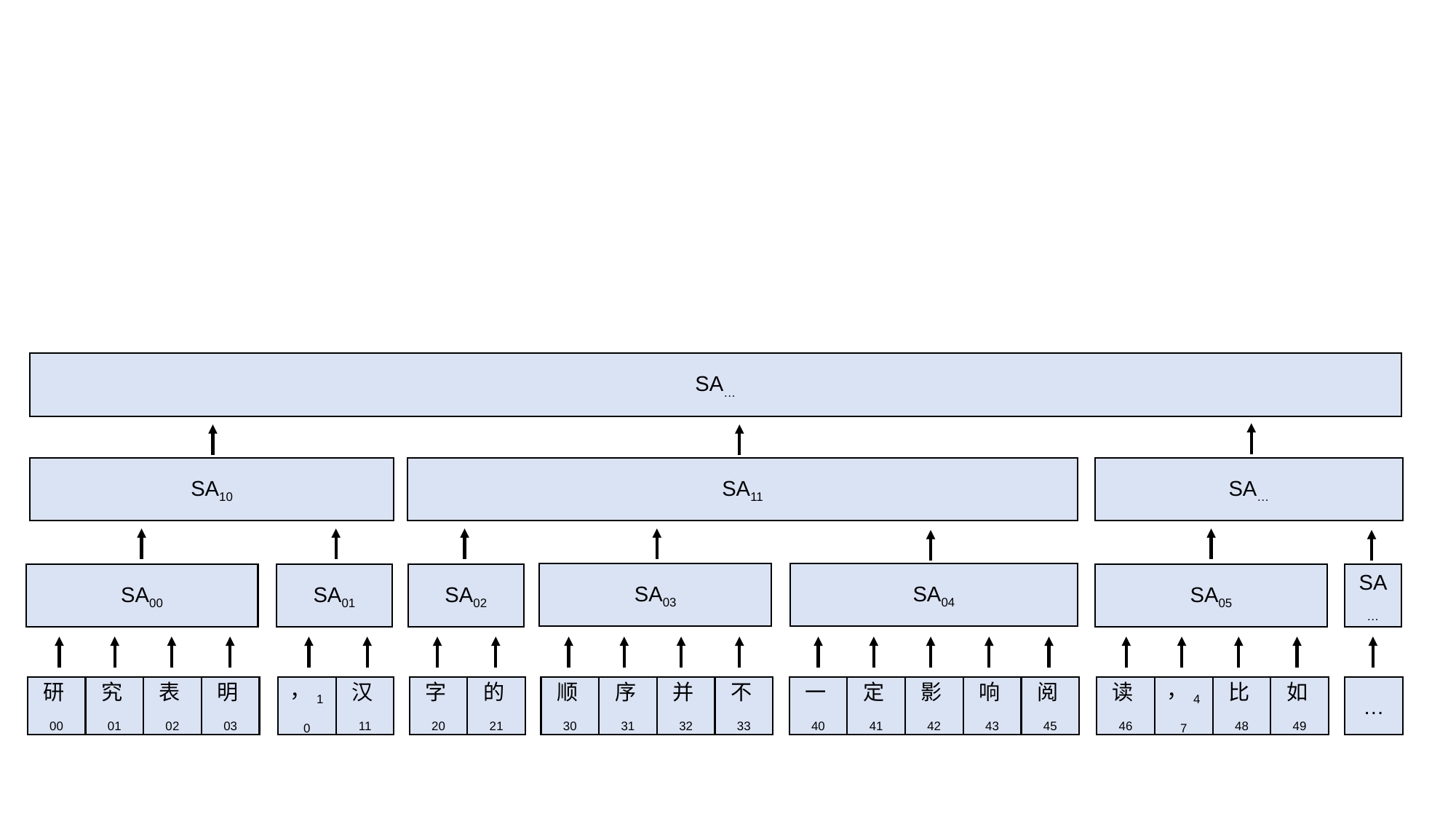

SA…
SA11
SA10
SA03
SA04
SA00
SA01
SA02
SA05
SA…
研00
究01
表02
明03
，10
汉11
字20
的21
顺30
序31
并32
不33
一40
定41
影42
响43
阅45
读46
，47
比48
如49
…
SA…